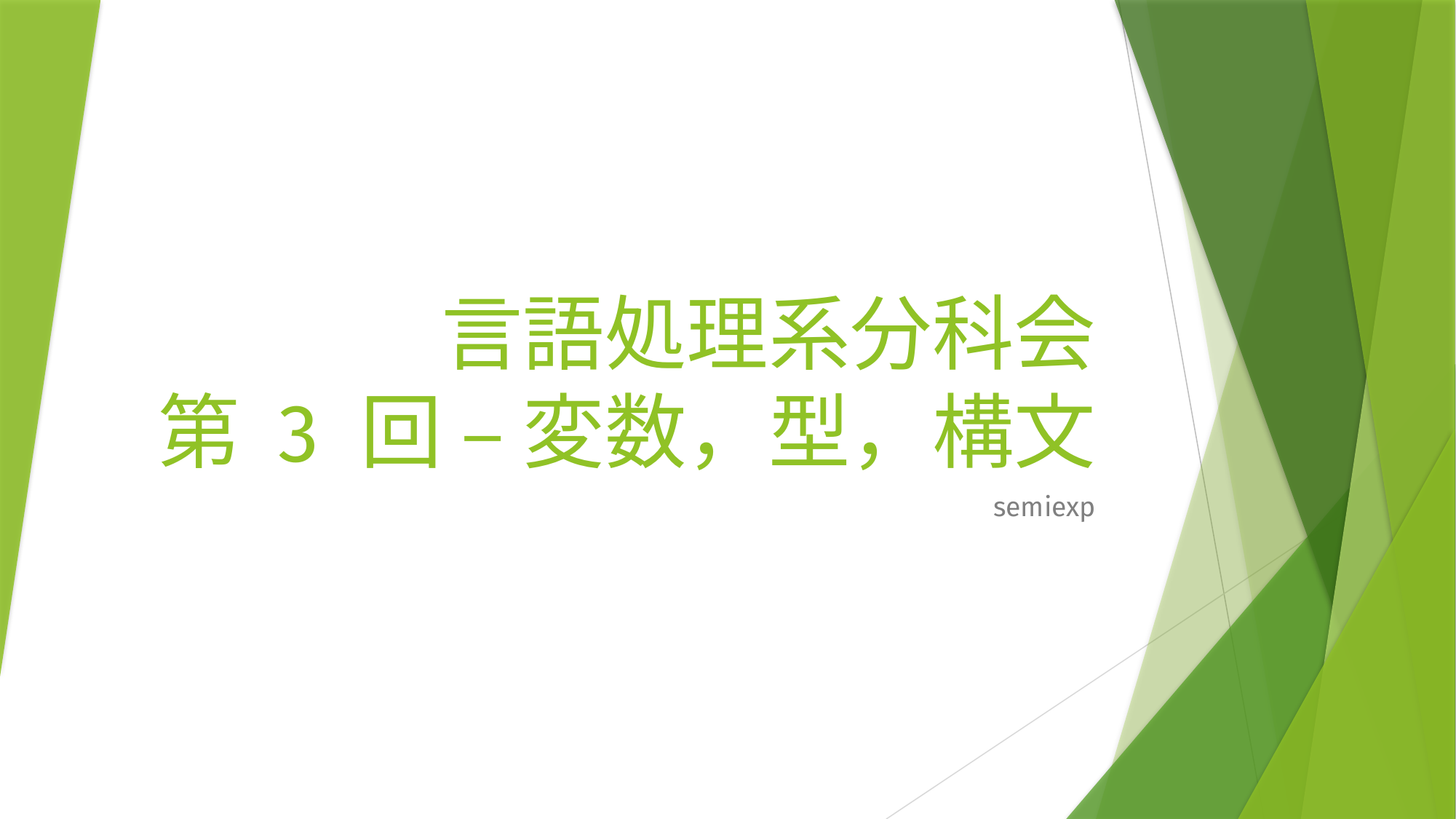

# 言語処理系分科会 第 3 回 – 変数，型，構文
semiexp